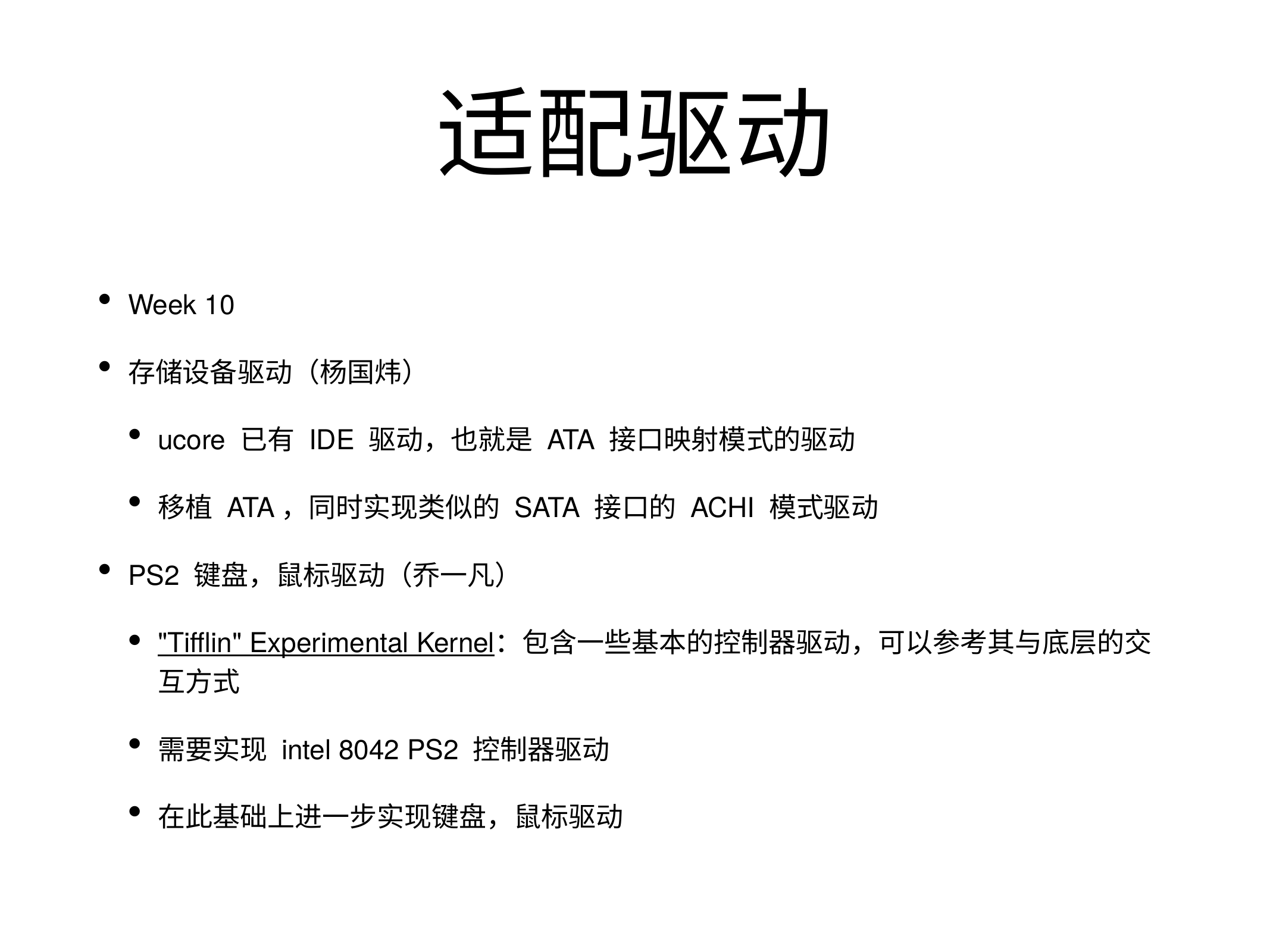

10
# 适配驱动
Week 10
存储设备驱动（杨国炜）
ucore 已有 IDE 驱动，也就是 ATA 接口映射模式的驱动
移植 ATA，同时实现类似的 SATA 接口的 ACHI 模式驱动
PS2 键盘，鼠标驱动（乔一凡）
"Tifflin" Experimental Kernel：包含一些基本的控制器驱动，可以参考其与底层的交互方式
需要实现 intel 8042 PS2 控制器驱动
在此基础上进一步实现键盘，鼠标驱动